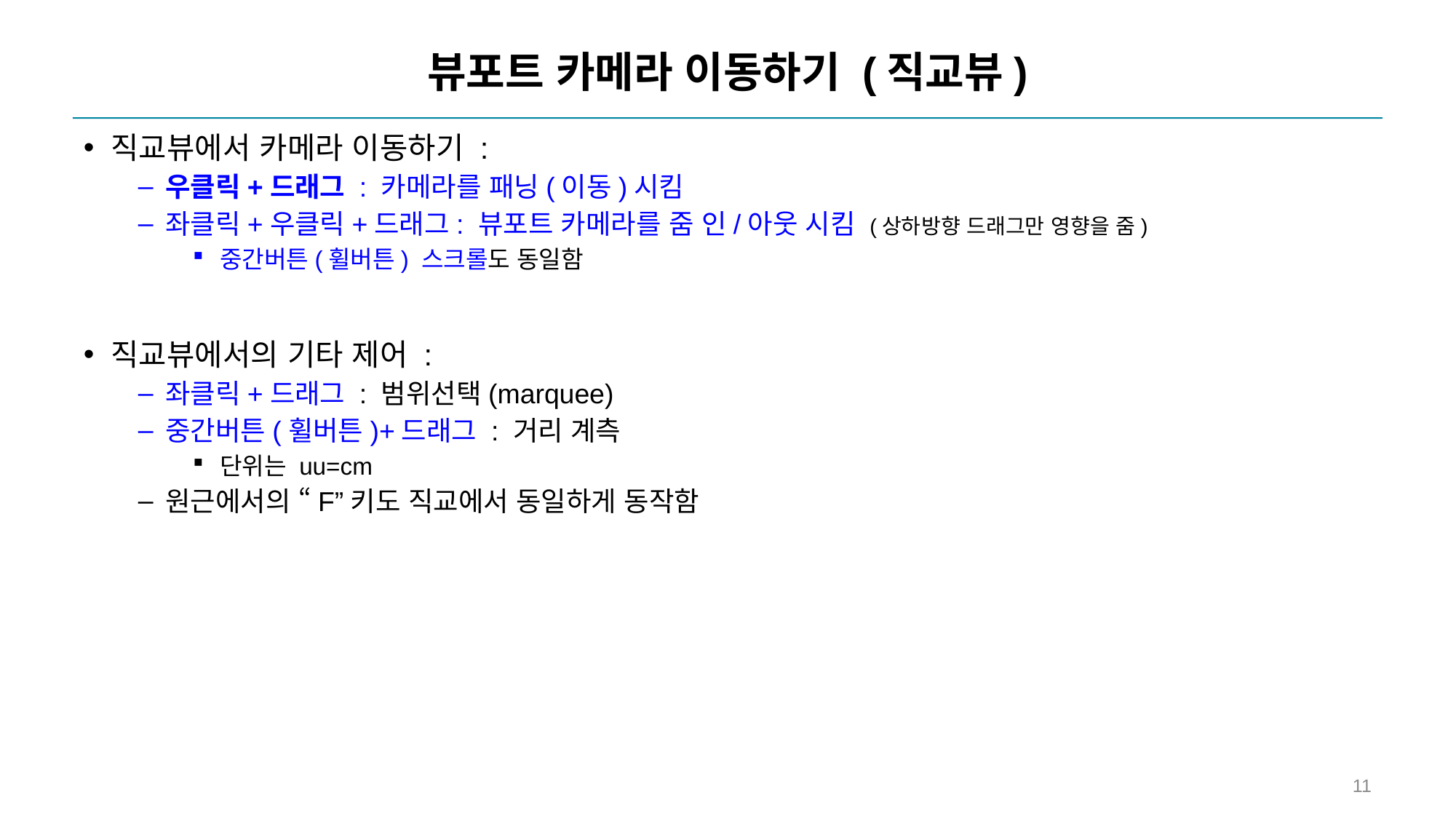

# 뷰포트 카메라 이동하기 (직교뷰)
직교뷰에서 카메라 이동하기 :
우클릭+드래그 : 카메라를 패닝(이동)시킴
좌클릭+우클릭+드래그: 뷰포트 카메라를 줌 인/아웃 시킴 (상하방향 드래그만 영향을 줌)
중간버튼(휠버튼) 스크롤도 동일함

직교뷰에서의 기타 제어 :
좌클릭+드래그 : 범위선택(marquee)
중간버튼(휠버튼)+드래그 : 거리 계측
단위는 uu=cm
원근에서의 “F”키도 직교에서 동일하게 동작함

11